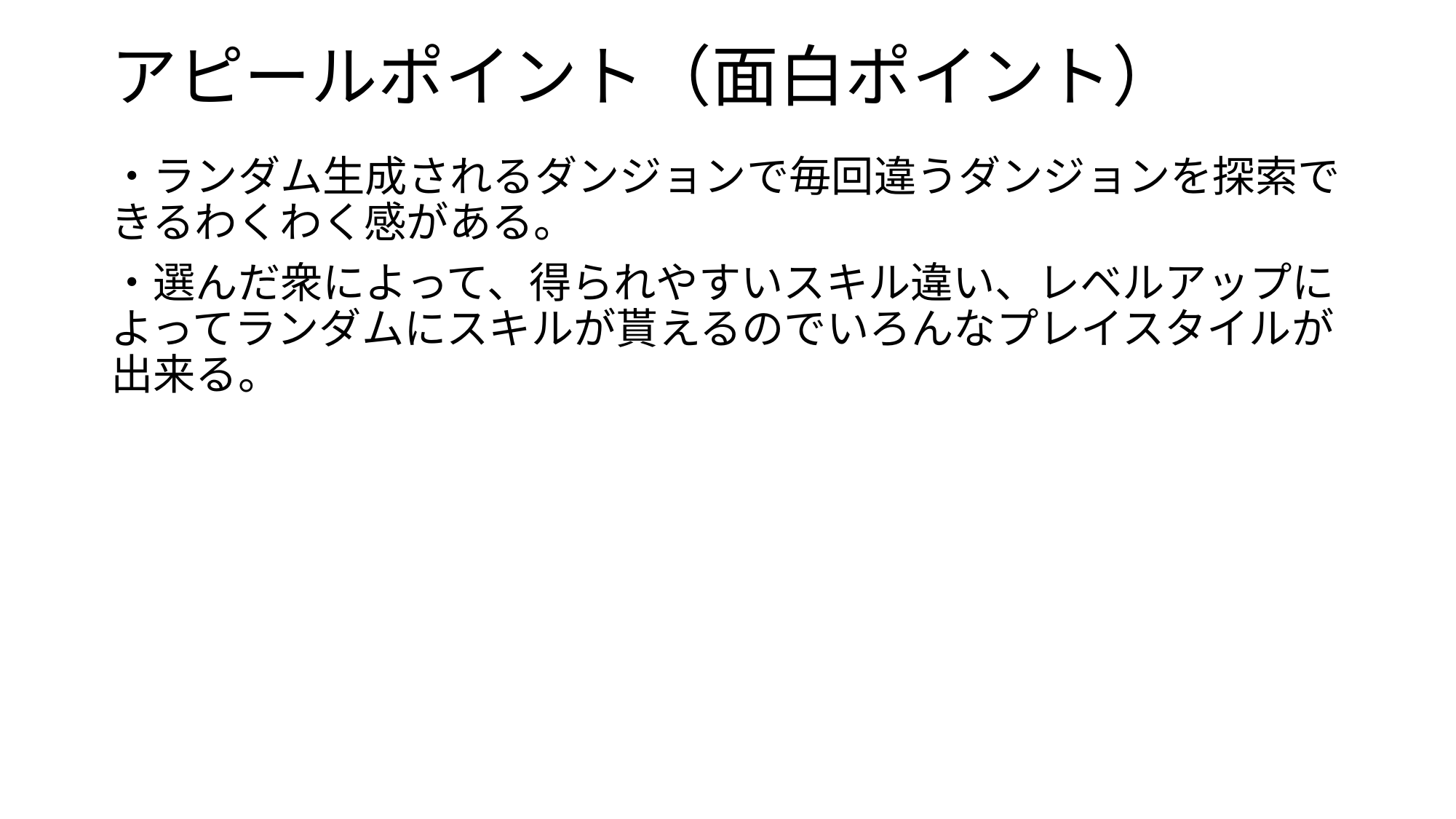

# アピールポイント（面白ポイント）
・ランダム生成されるダンジョンで毎回違うダンジョンを探索できるわくわく感がある。
・選んだ衆によって、得られやすいスキル違い、レベルアップによってランダムにスキルが貰えるのでいろんなプレイスタイルが出来る。